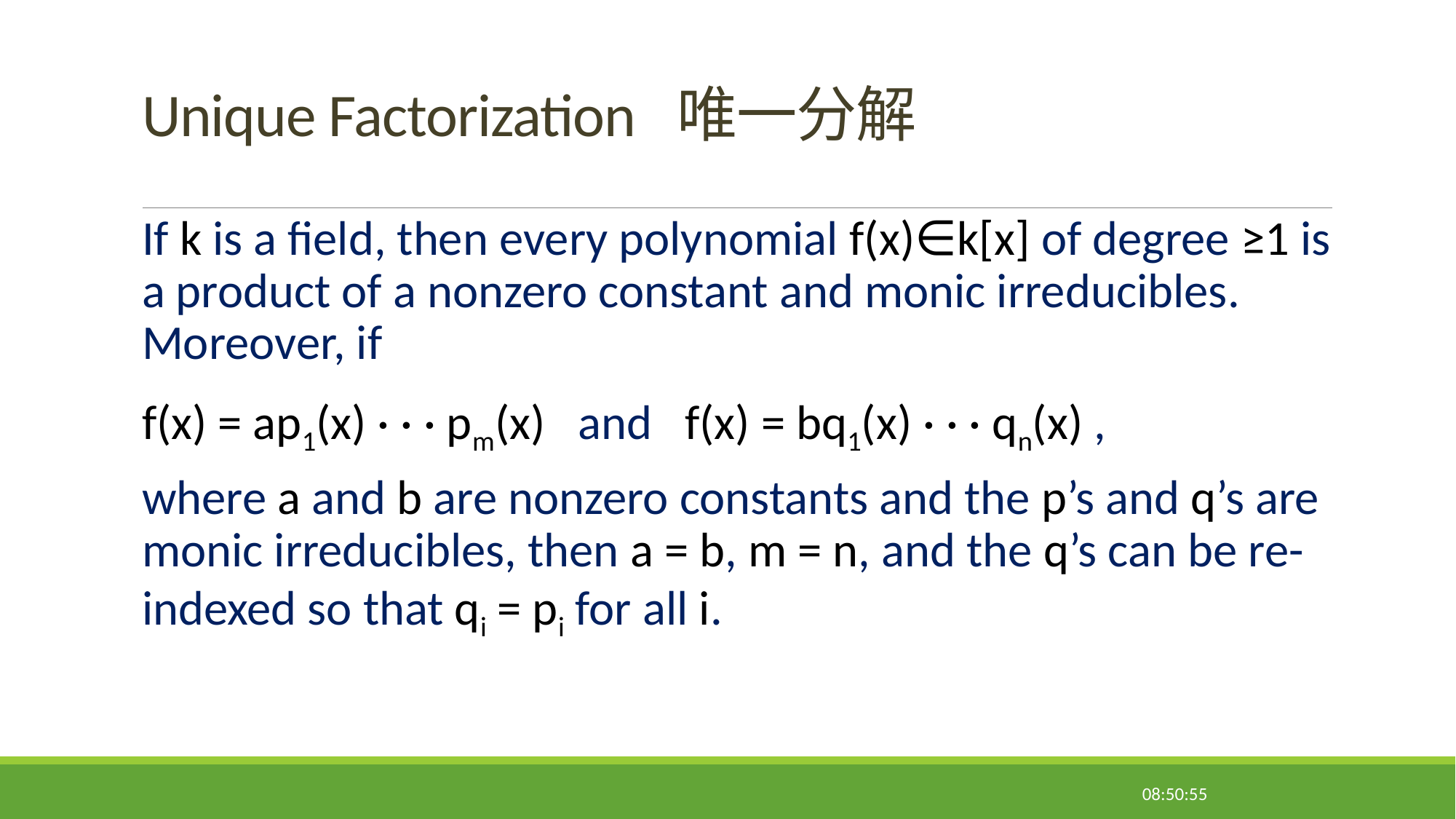

# Unique Factorization  唯一分解
If k is a field, then every polynomial f(x)∈k[x] of degree ≥1 is a product of a nonzero constant and monic irreducibles. Moreover, if
f(x) = ap1(x) · · · pm(x)   and   f(x) = bq1(x) · · · qn(x) ,
where a and b are nonzero constants and the p’s and q’s are monic irreducibles, then a = b, m = n, and the q’s can be re-indexed so that qi = pi for all i.
08:50:55